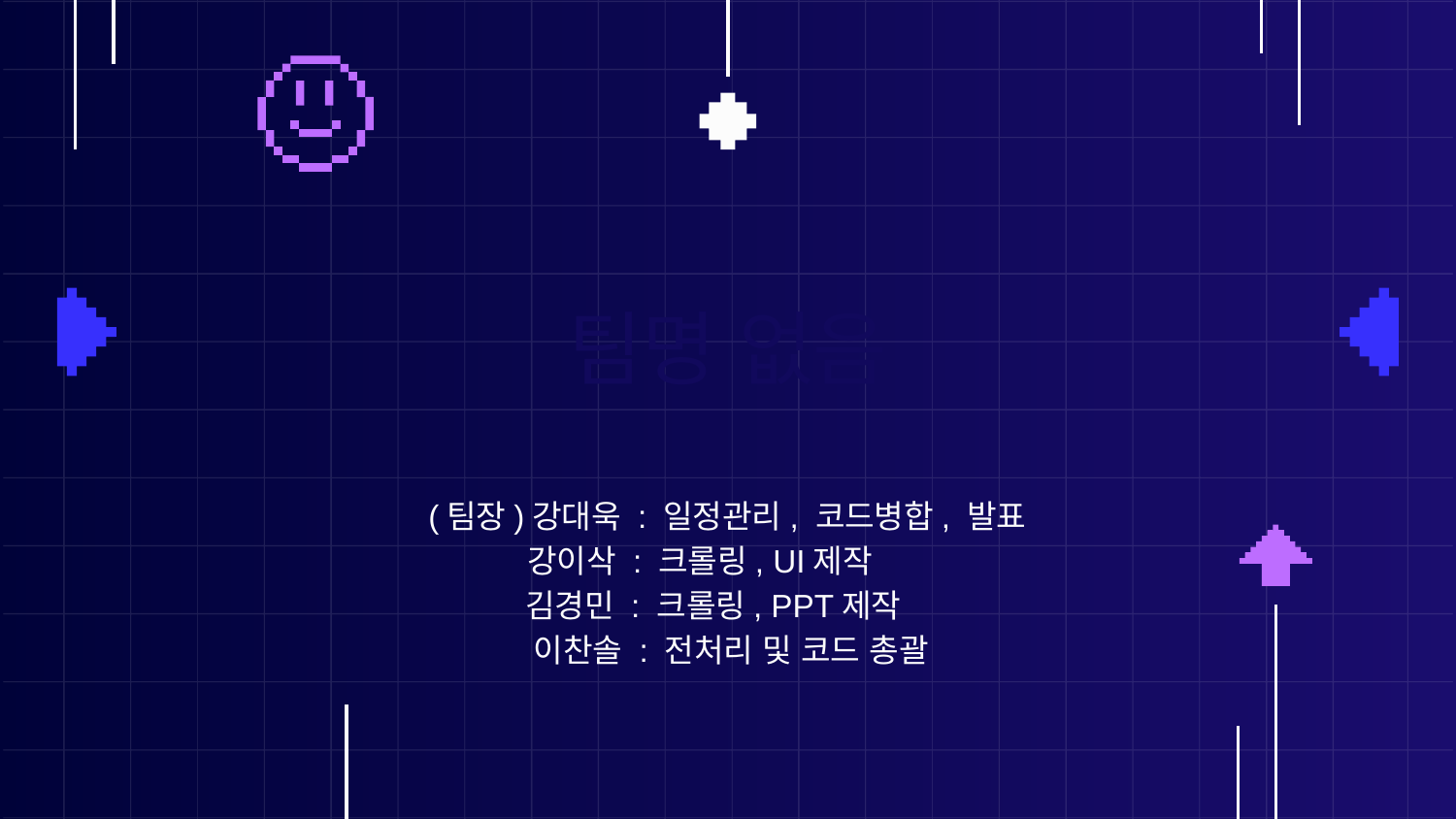

# 팀명 없음
                    (팀장)강대욱 : 일정관리, 코드병합, 발표
             강이삭 : 크롤링, UI제작
                김경민 : 크롤링, PPT제작
                    이찬솔 : 전처리 및 코드 총괄